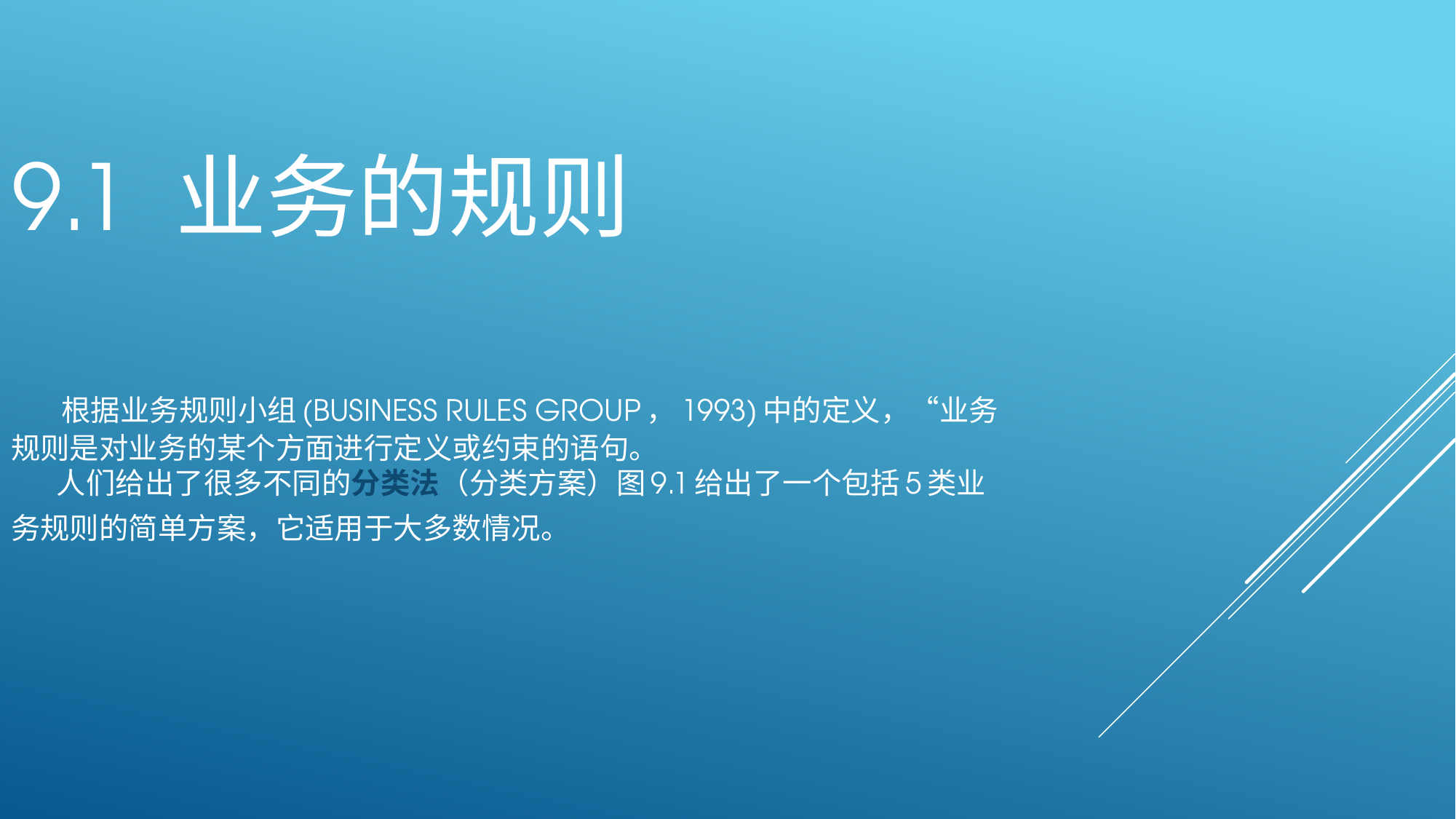

9.1 业务的规则
# 根据业务规则小组(Business Rules Group，1993)中的定义，“业务规则是对业务的某个方面进行定义或约束的语句。 人们给出了很多不同的分类法（分类方案）图9.1给出了一个包括5类业务规则的简单方案，它适用于大多数情况。